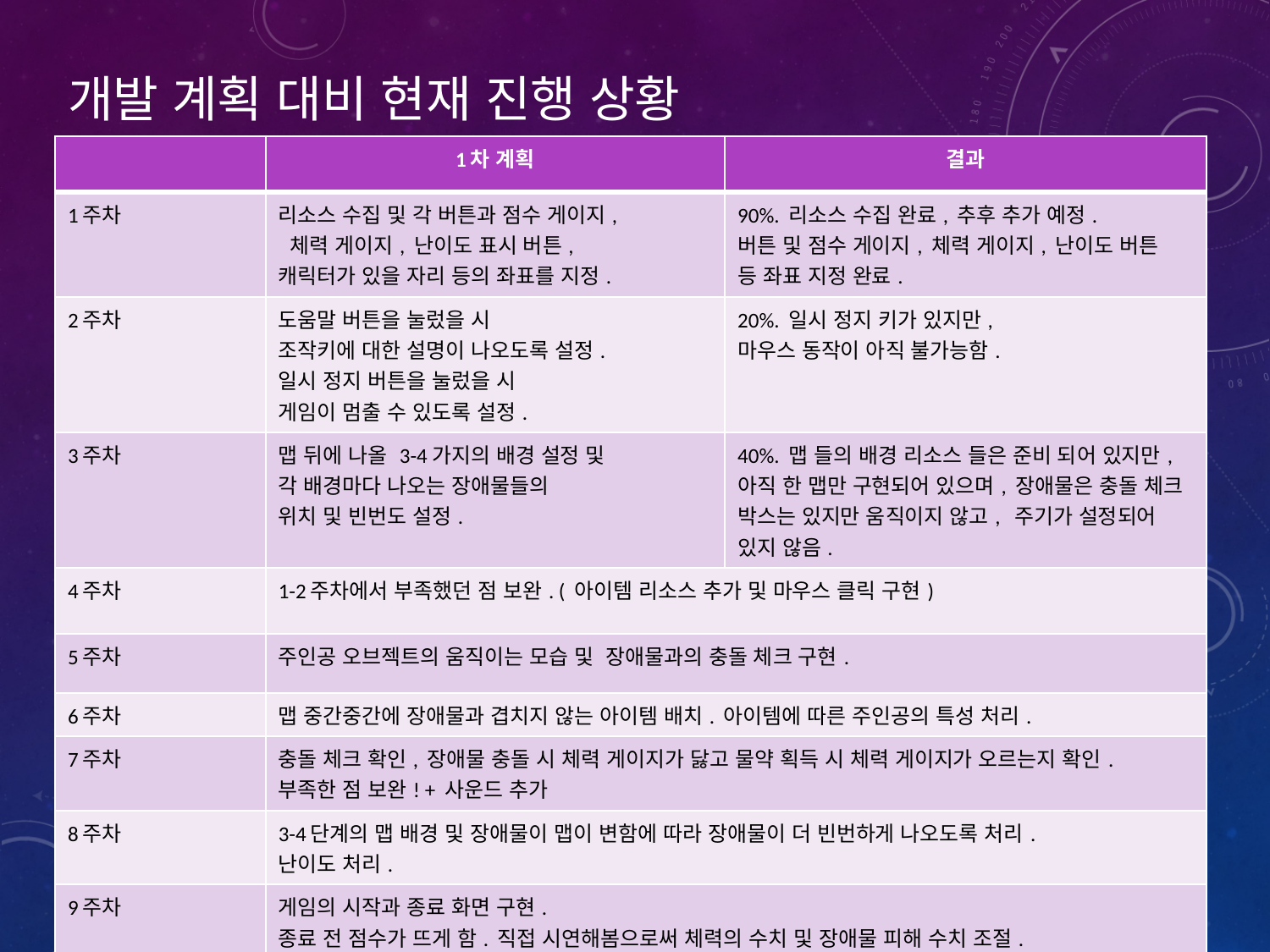

# 개발 계획 대비 현재 진행 상황
|  | 1차 계획 | 결과 | 결과 |
| --- | --- | --- | --- |
| 1주차 | 리소스 수집 및 각 버튼과 점수 게이지, 체력 게이지, 난이도 표시 버튼, 캐릭터가 있을 자리 등의 좌표를 지정. | 90%. 리소스 수집 완료, 추후 추가 예정. 버튼 및 점수 게이지, 체력 게이지, 난이도 버튼 등 좌표 지정 완료. |  |
| 2주차 | 도움말 버튼을 눌렀을 시 조작키에 대한 설명이 나오도록 설정. 일시 정지 버튼을 눌렀을 시 게임이 멈출 수 있도록 설정. | 20%. 일시 정지 키가 있지만, 마우스 동작이 아직 불가능함. |  |
| 3주차 | 맵 뒤에 나올 3-4가지의 배경 설정 및 각 배경마다 나오는 장애물들의 위치 및 빈번도 설정. | 40%. 맵 들의 배경 리소스 들은 준비 되어 있지만, 아직 한 맵만 구현되어 있으며, 장애물은 충돌 체크 박스는 있지만 움직이지 않고, 주기가 설정되어 있지 않음. |  |
| 4주차 | 1-2주차에서 부족했던 점 보완. ( 아이템 리소스 추가 및 마우스 클릭 구현) |  |  |
| 5주차 | 주인공 오브젝트의 움직이는 모습 및 장애물과의 충돌 체크 구현. |  |  |
| 6주차 | 맵 중간중간에 장애물과 겹치지 않는 아이템 배치. 아이템에 따른 주인공의 특성 처리. |  |  |
| 7주차 | 충돌 체크 확인, 장애물 충돌 시 체력 게이지가 닳고 물약 획득 시 체력 게이지가 오르는지 확인. 부족한 점 보완! + 사운드 추가 |  |  |
| 8주차 | 3-4단계의 맵 배경 및 장애물이 맵이 변함에 따라 장애물이 더 빈번하게 나오도록 처리. 난이도 처리. |  |  |
| 9주차 | 게임의 시작과 종료 화면 구현. 종료 전 점수가 뜨게 함. 직접 시연해봄으로써 체력의 수치 및 장애물 피해 수치 조절. |  |  |
| 10주차 | 최종 점검 및 마무리. |  |  |